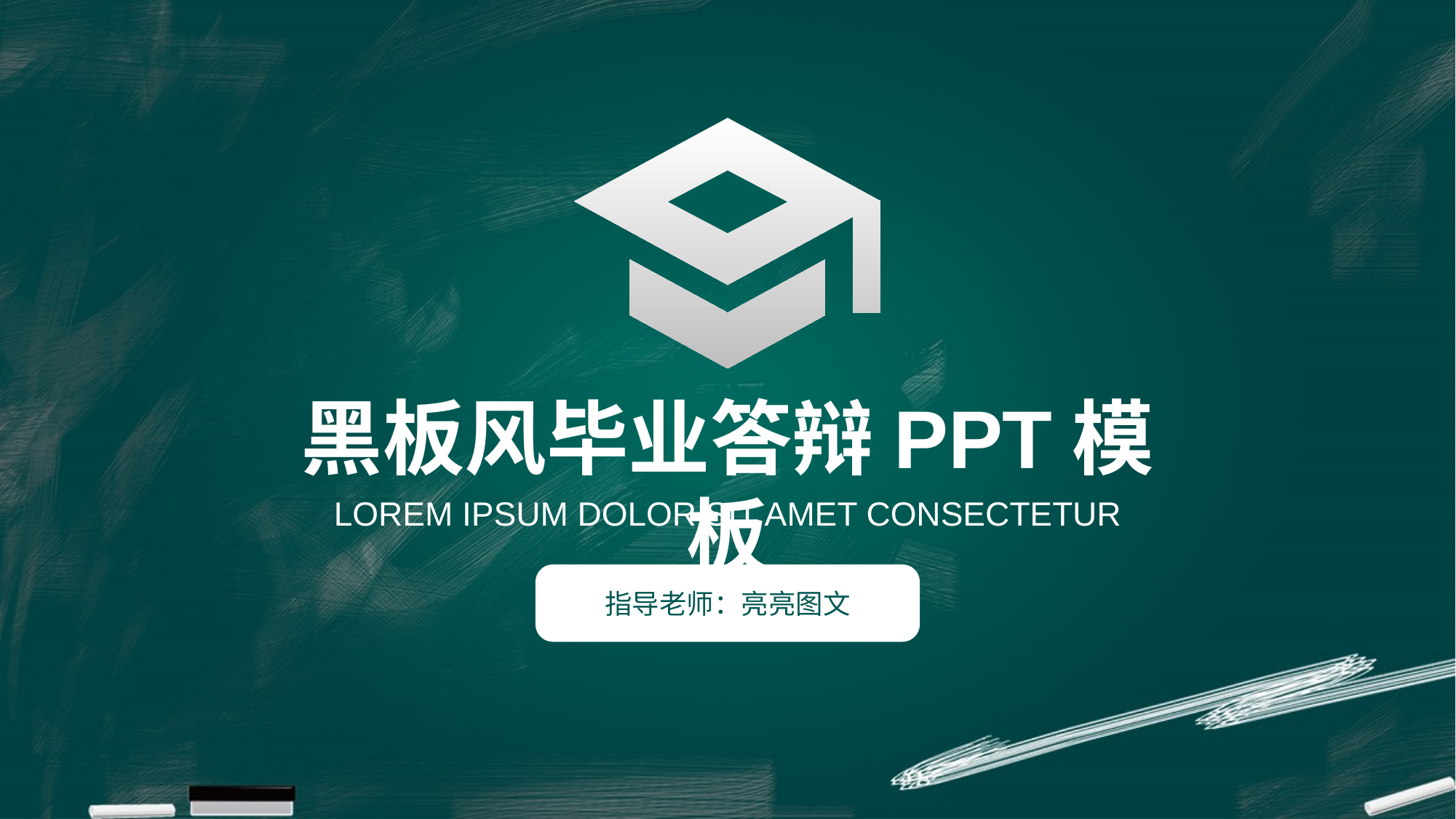

黑板风毕业答辩PPT模板
LOREM IPSUM DOLOR SIT AMET CONSECTETUR
指导老师：亮亮图文